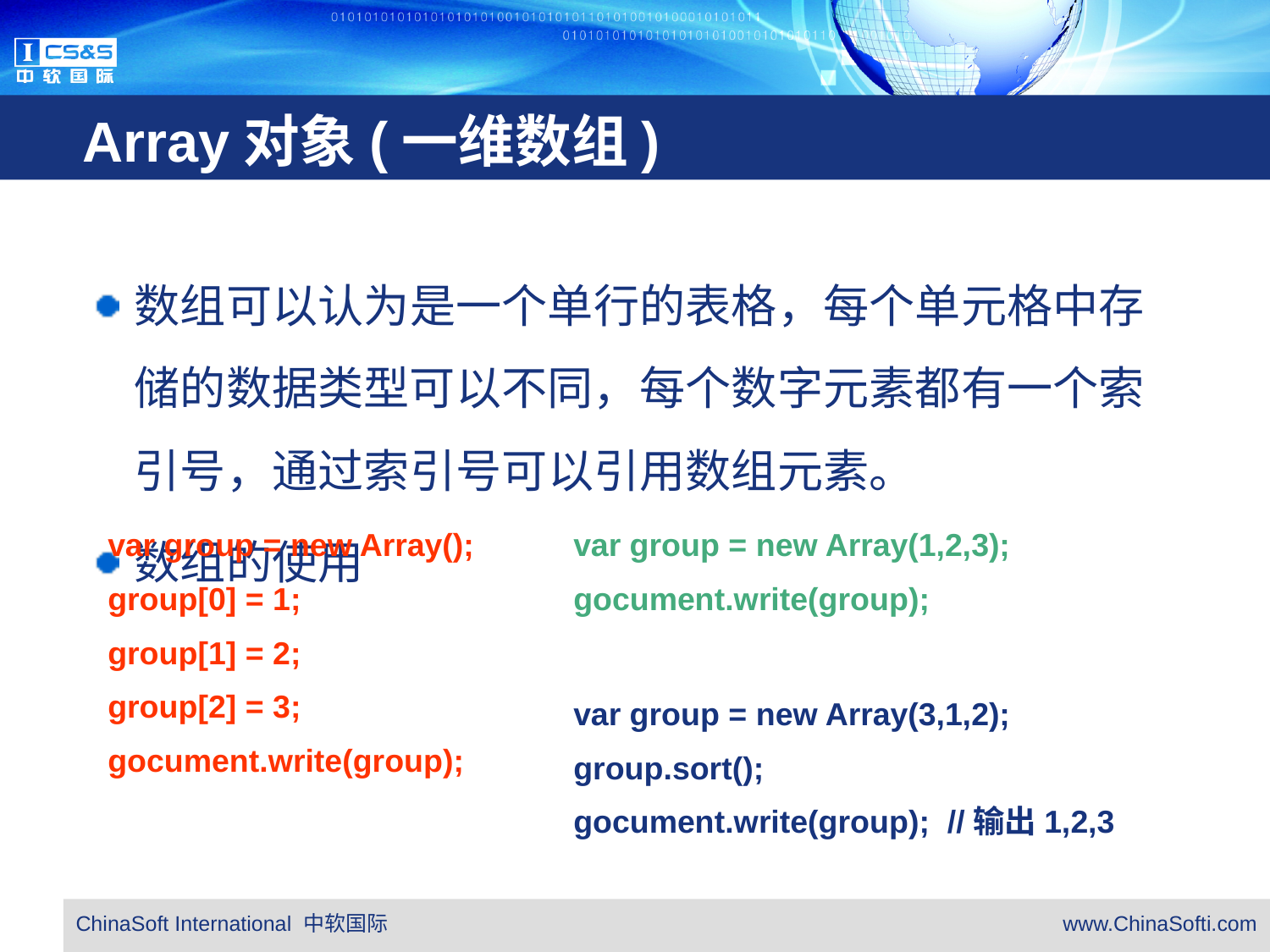

# Array对象(一维数组)
数组可以认为是一个单行的表格，每个单元格中存储的数据类型可以不同，每个数字元素都有一个索引号，通过索引号可以引用数组元素。
数组的使用
var group = new Array();
group[0] = 1;
group[1] = 2;
group[2] = 3;
gocument.write(group);
var group = new Array(1,2,3);
gocument.write(group);
var group = new Array(3,1,2);
group.sort();
gocument.write(group);  //输出1,2,3